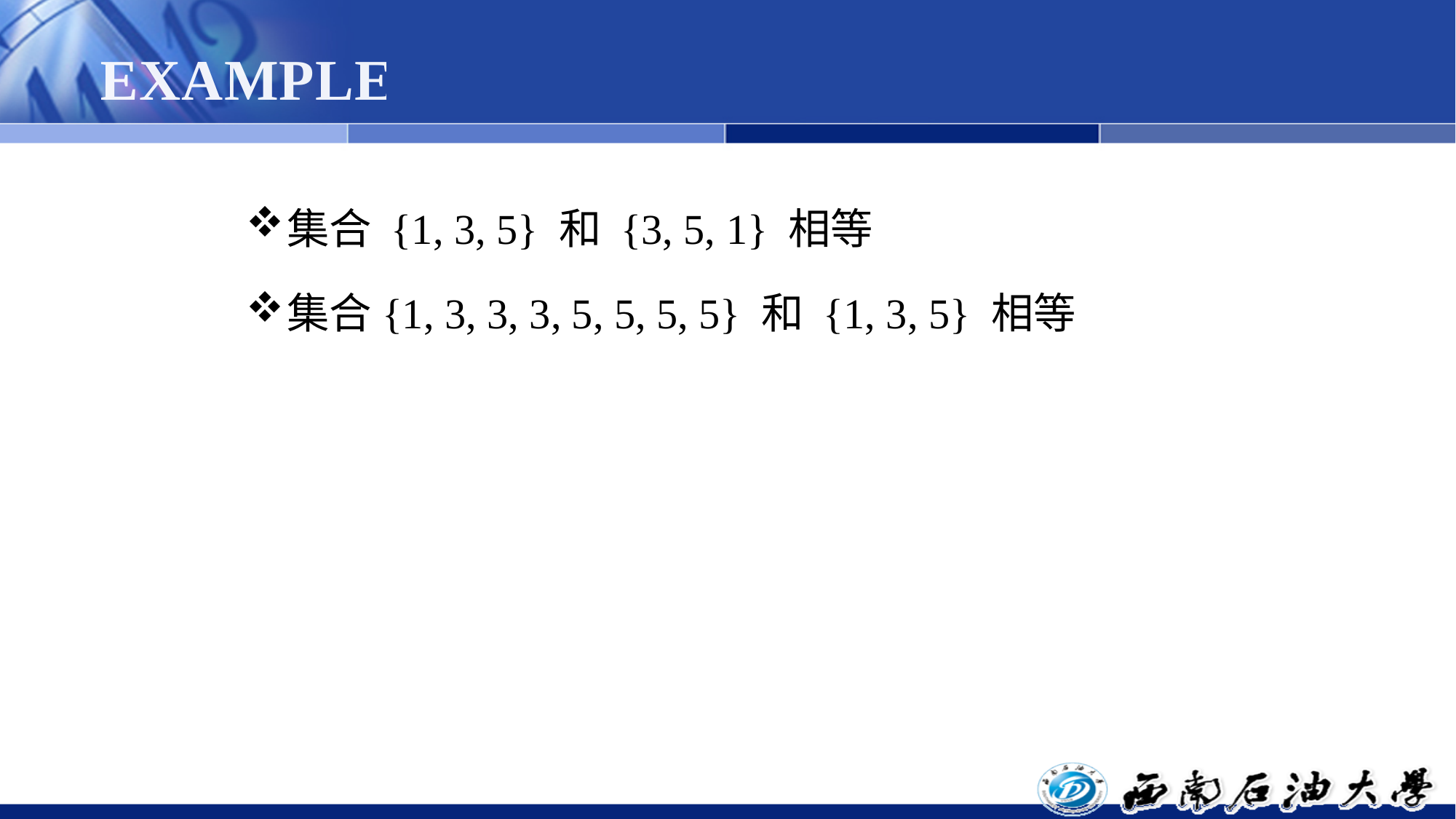

# EXAMPLE
集合 {1, 3, 5} 和 {3, 5, 1} 相等
集合{1, 3, 3, 3, 5, 5, 5, 5} 和 {1, 3, 5} 相等